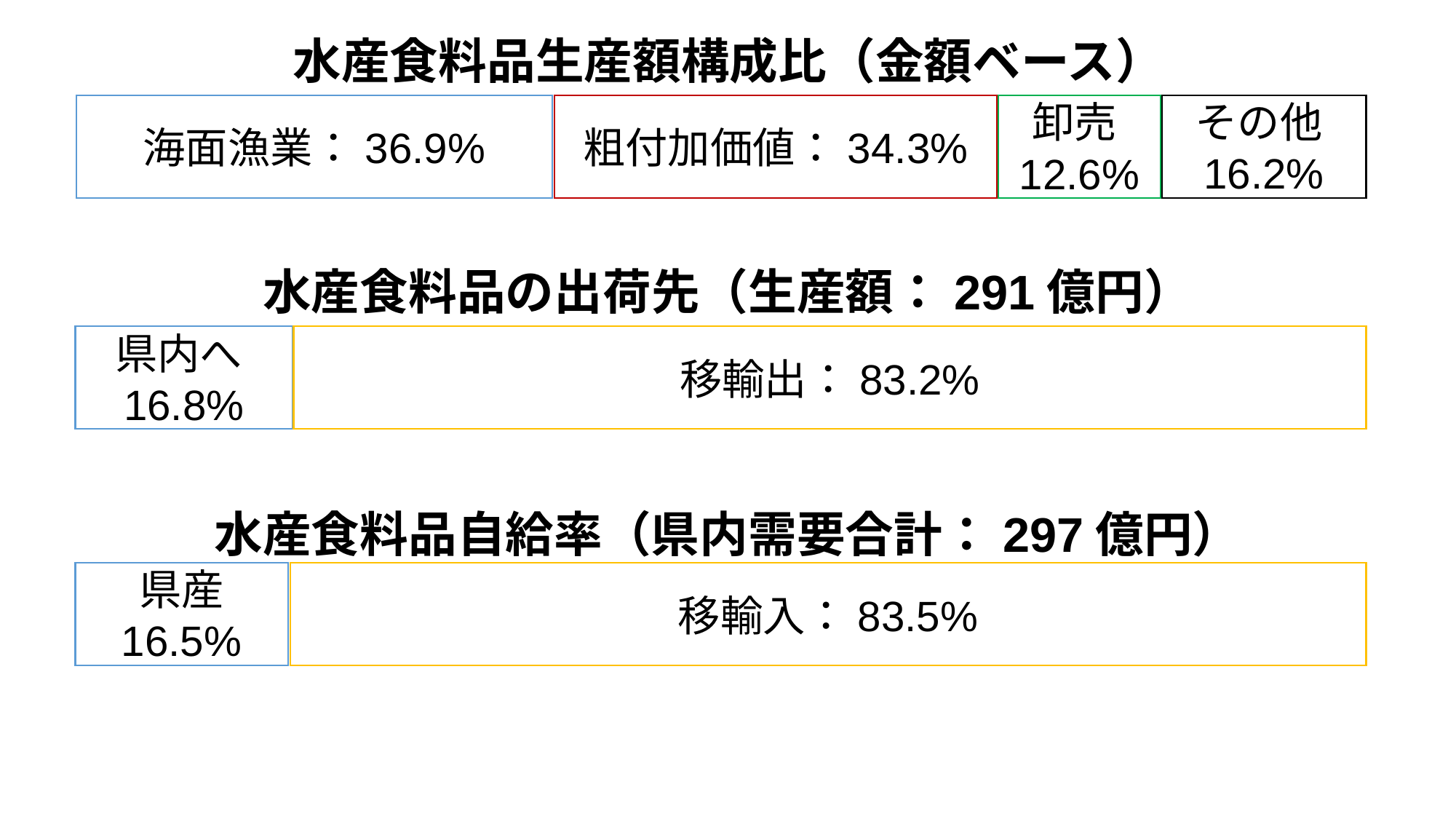

水産食料品生産額構成比（金額ベース）
その他16.2%
粗付加価値：34.3%
海面漁業：36.9%
卸売12.6%
水産食料品の出荷先（生産額：291億円）
移輸出：83.2%
県内へ16.8%
水産食料品自給率（県内需要合計：297億円）
県産
16.5%
移輸入：83.5%